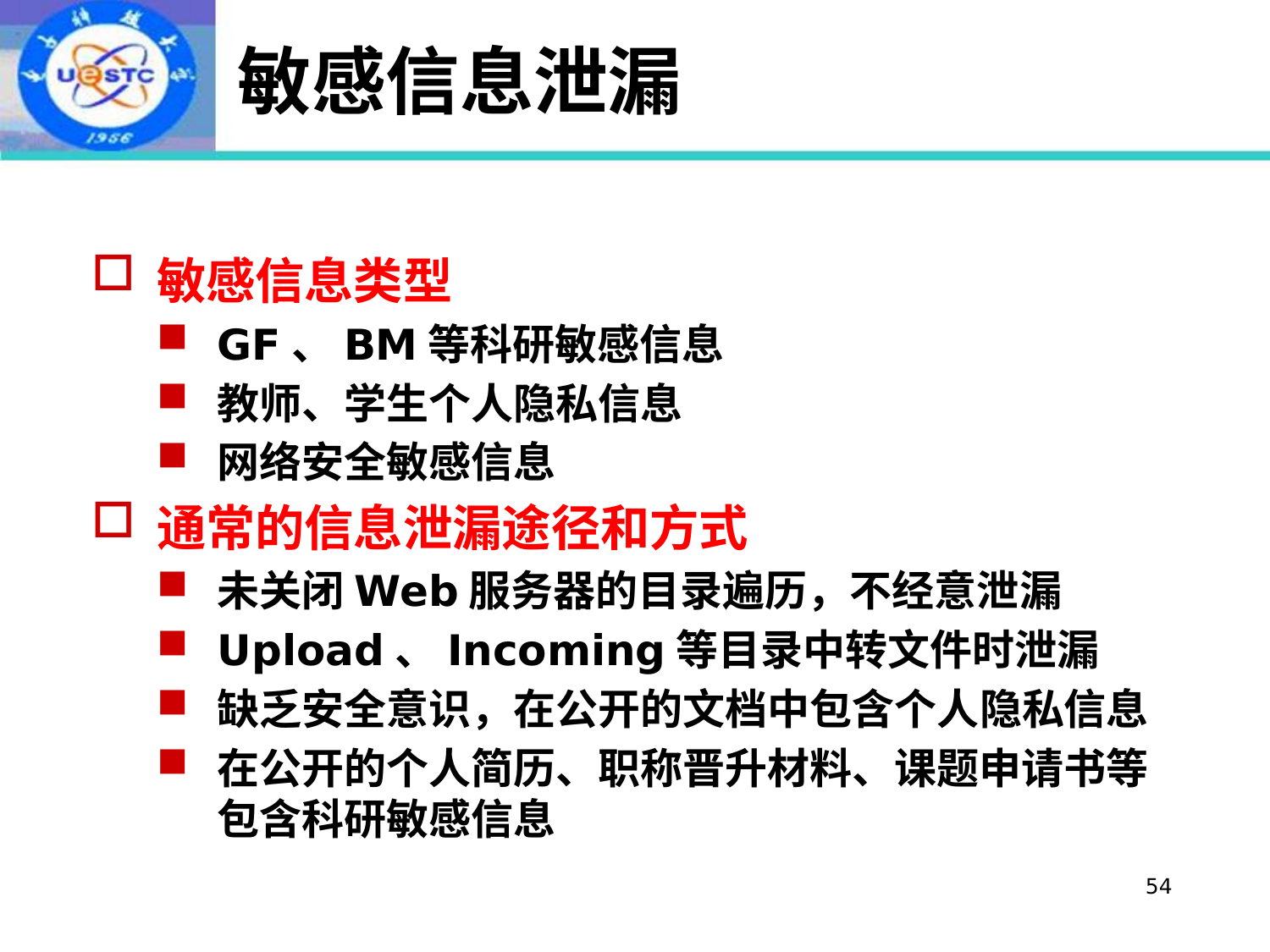

# 敏感信息泄漏
敏感信息类型
GF、BM等科研敏感信息
教师、学生个人隐私信息
网络安全敏感信息
通常的信息泄漏途径和方式
未关闭Web服务器的目录遍历，不经意泄漏
Upload、Incoming等目录中转文件时泄漏
缺乏安全意识，在公开的文档中包含个人隐私信息
在公开的个人简历、职称晋升材料、课题申请书等包含科研敏感信息
54